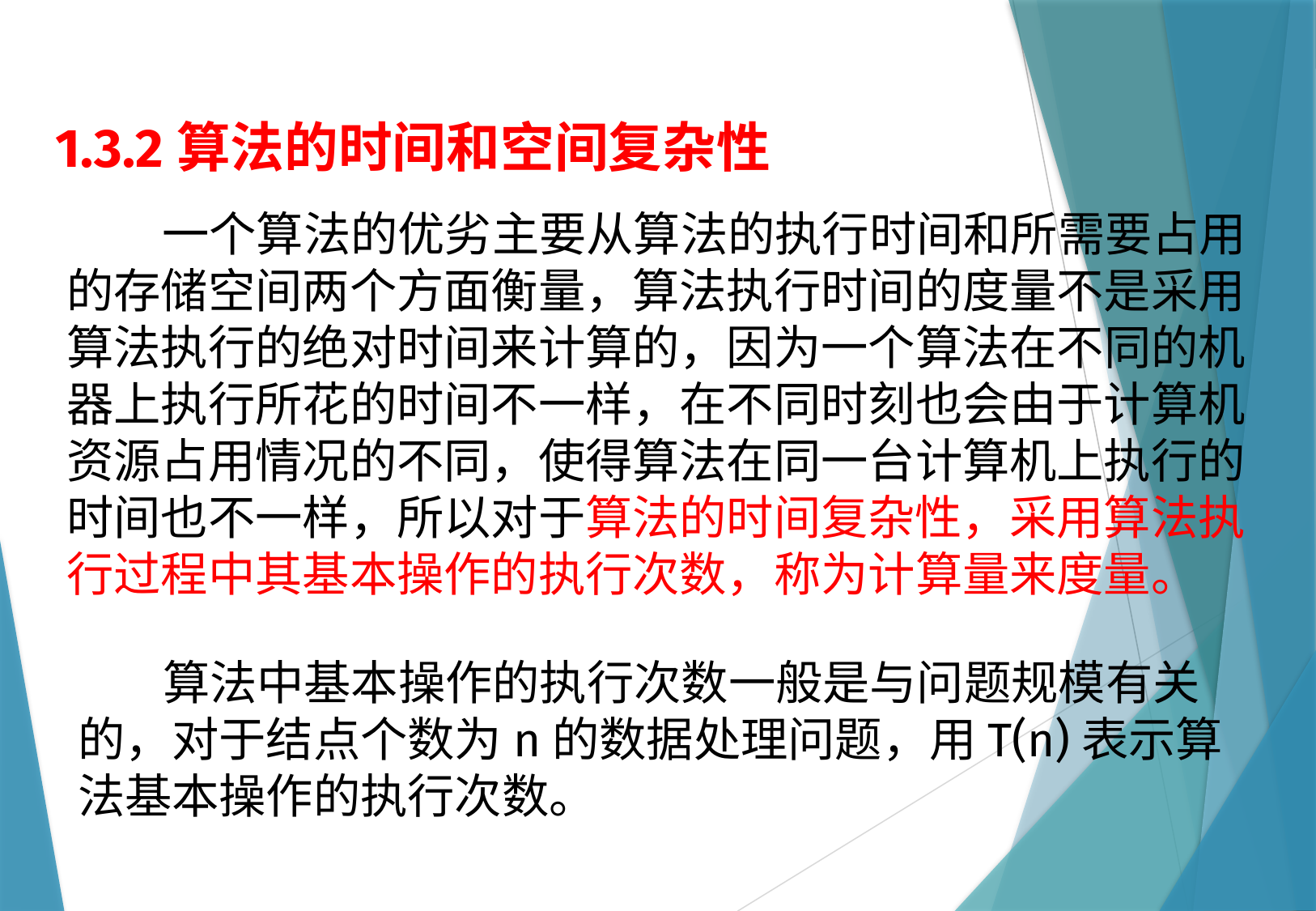

1.3.2算法的时间和空间复杂性
        一个算法的优劣主要从算法的执行时间和所需要占用的存储空间两个方面衡量，算法执行时间的度量不是采用算法执行的绝对时间来计算的，因为一个算法在不同的机器上执行所花的时间不一样，在不同时刻也会由于计算机资源占用情况的不同，使得算法在同一台计算机上执行的时间也不一样，所以对于算法的时间复杂性，采用算法执行过程中其基本操作的执行次数，称为计算量来度量。
       算法中基本操作的执行次数一般是与问题规模有关的，对于结点个数为n的数据处理问题，用T(n)表示算法基本操作的执行次数。